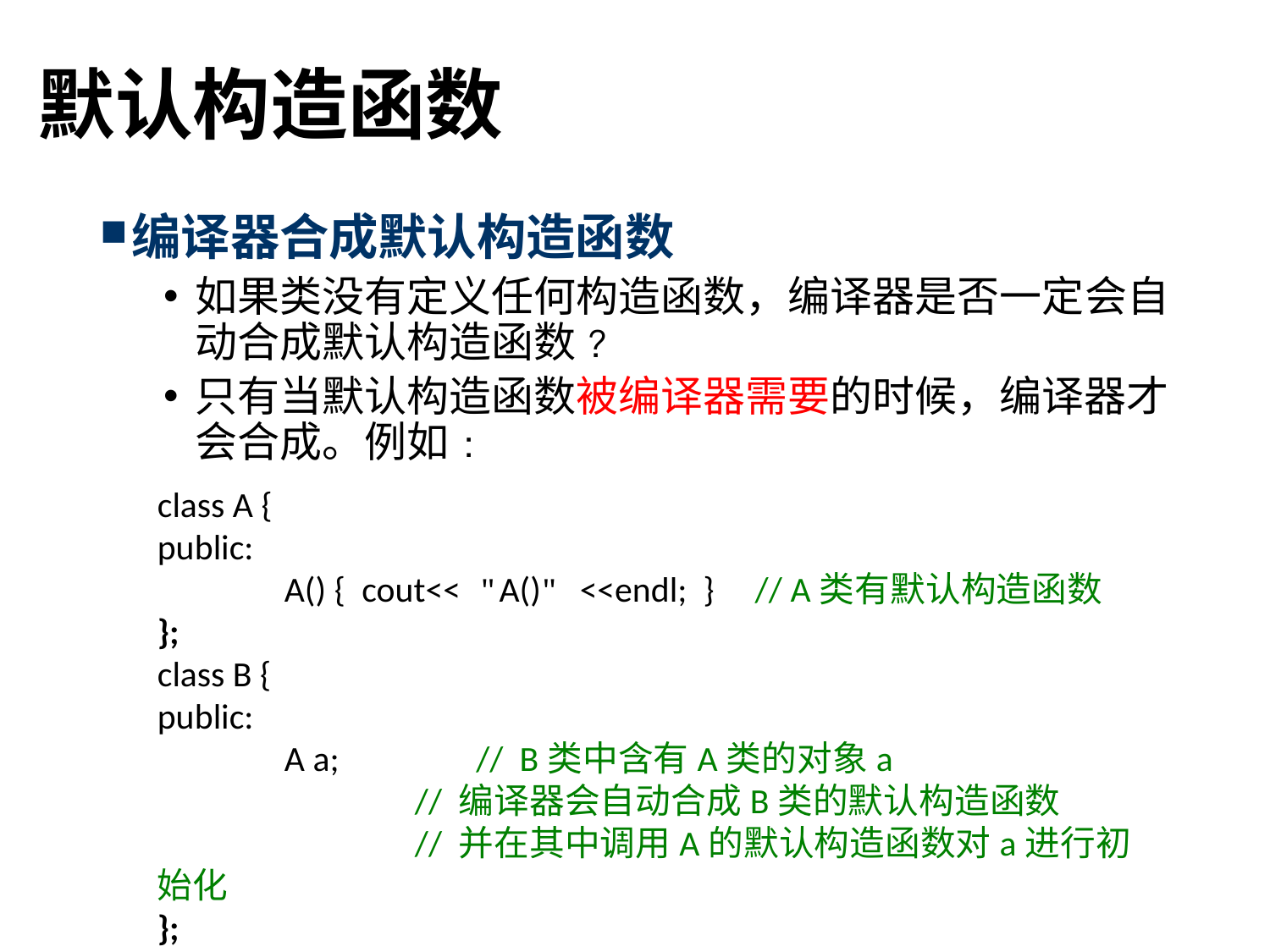

# 默认构造函数
编译器合成默认构造函数
如果类没有定义任何构造函数，编译器是否一定会自 动合成默认构造函数?
只有当默认构造函数被编译器需要的时候，编译器才 会合成。例如:

class A {
public:
	A() {  cout<< "A()" <<endl;  }     // A类有默认构造函数
};
class B {
public:
	A a;                 //  B类中含有A类的对象a
                                // 编译器会自动合成B类的默认构造函数
                                // 并在其中调用A的默认构造函数对a进行初始化
};